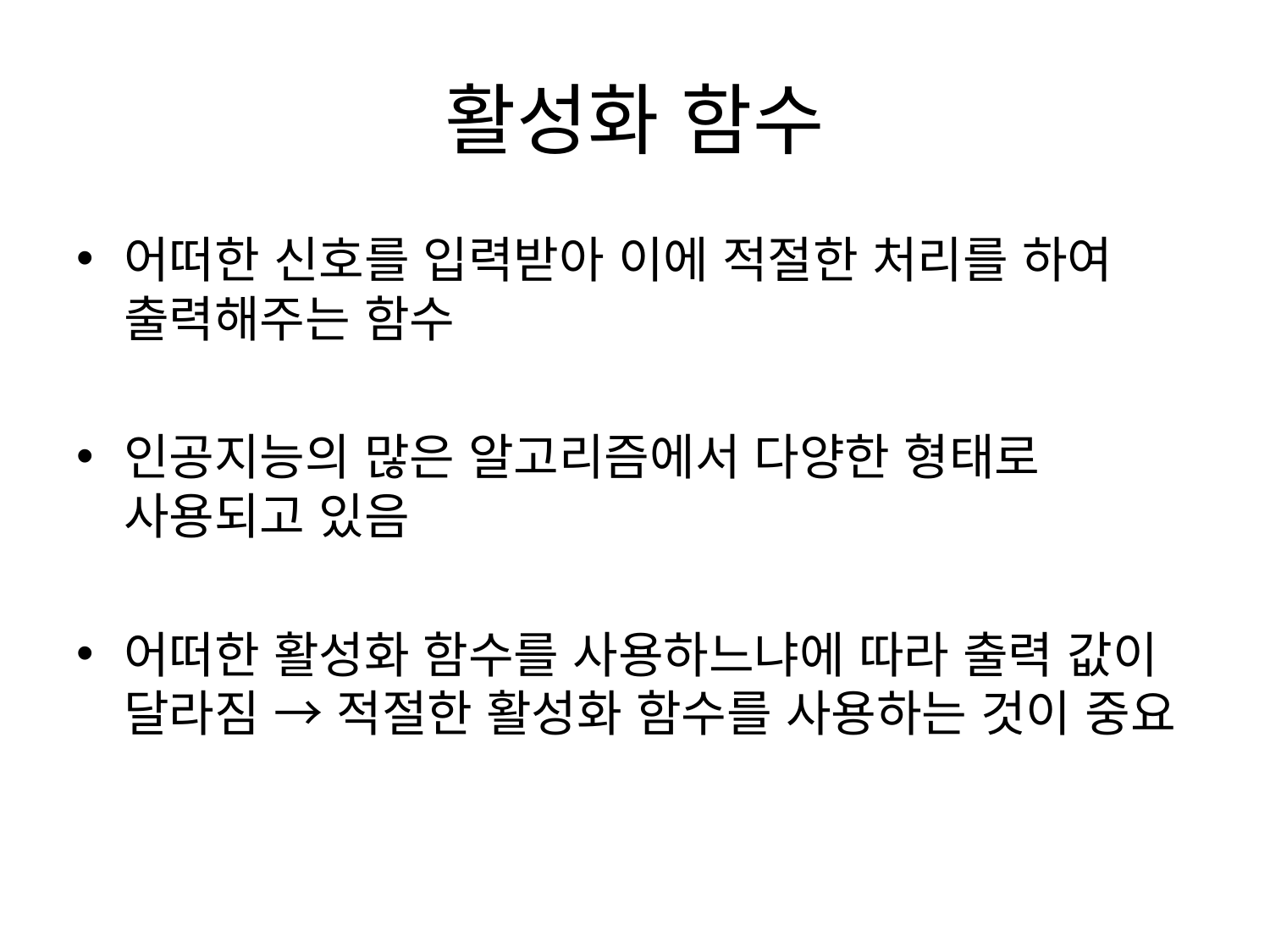

# 활성화 함수
어떠한 신호를 입력받아 이에 적절한 처리를 하여 출력해주는 함수

인공지능의 많은 알고리즘에서 다양한 형태로 사용되고 있음

어떠한 활성화 함수를 사용하느냐에 따라 출력 값이 달라짐 → 적절한 활성화 함수를 사용하는 것이 중요